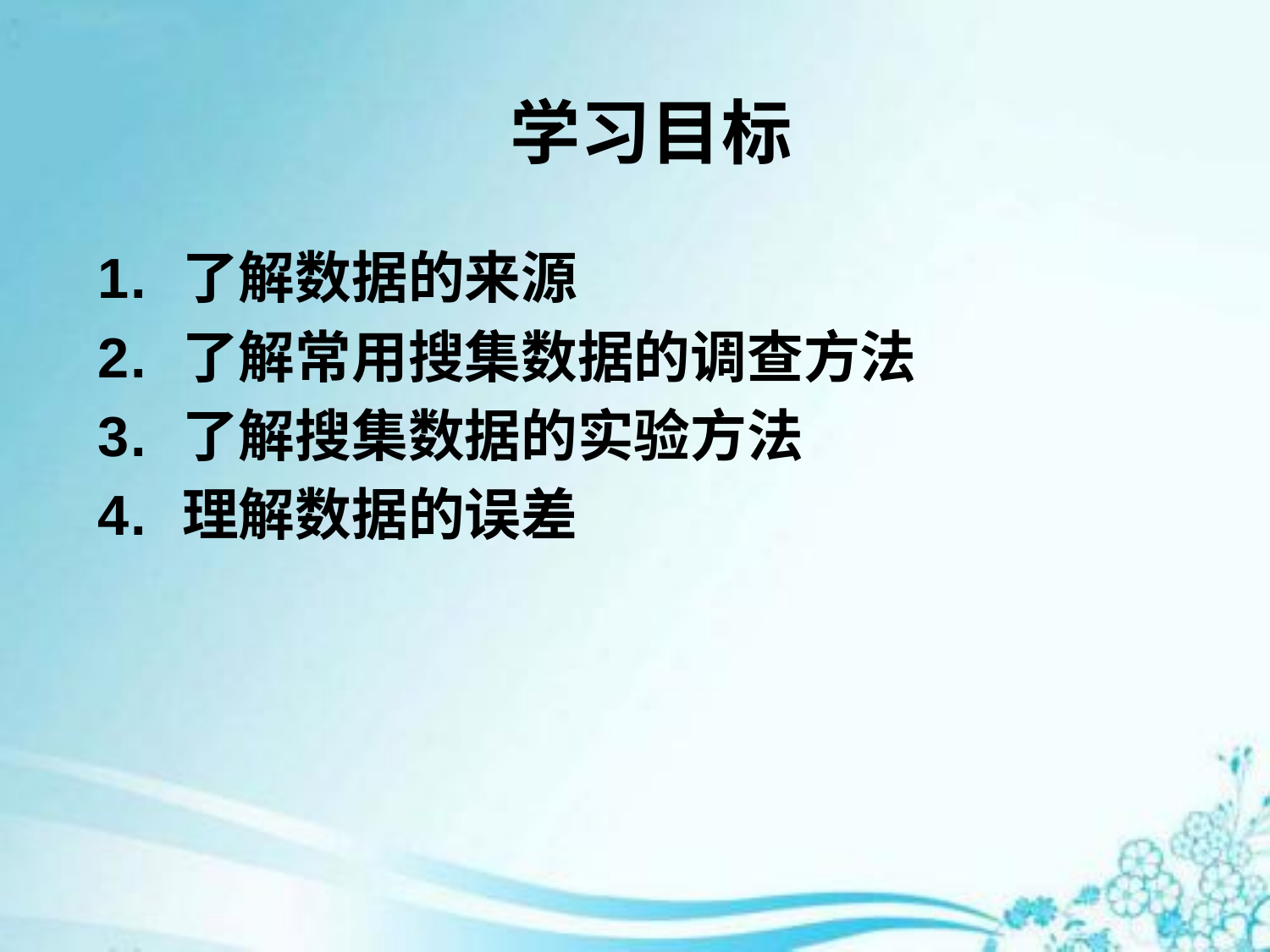

# 学习目标
了解数据的来源
了解常用搜集数据的调查方法
了解搜集数据的实验方法
理解数据的误差